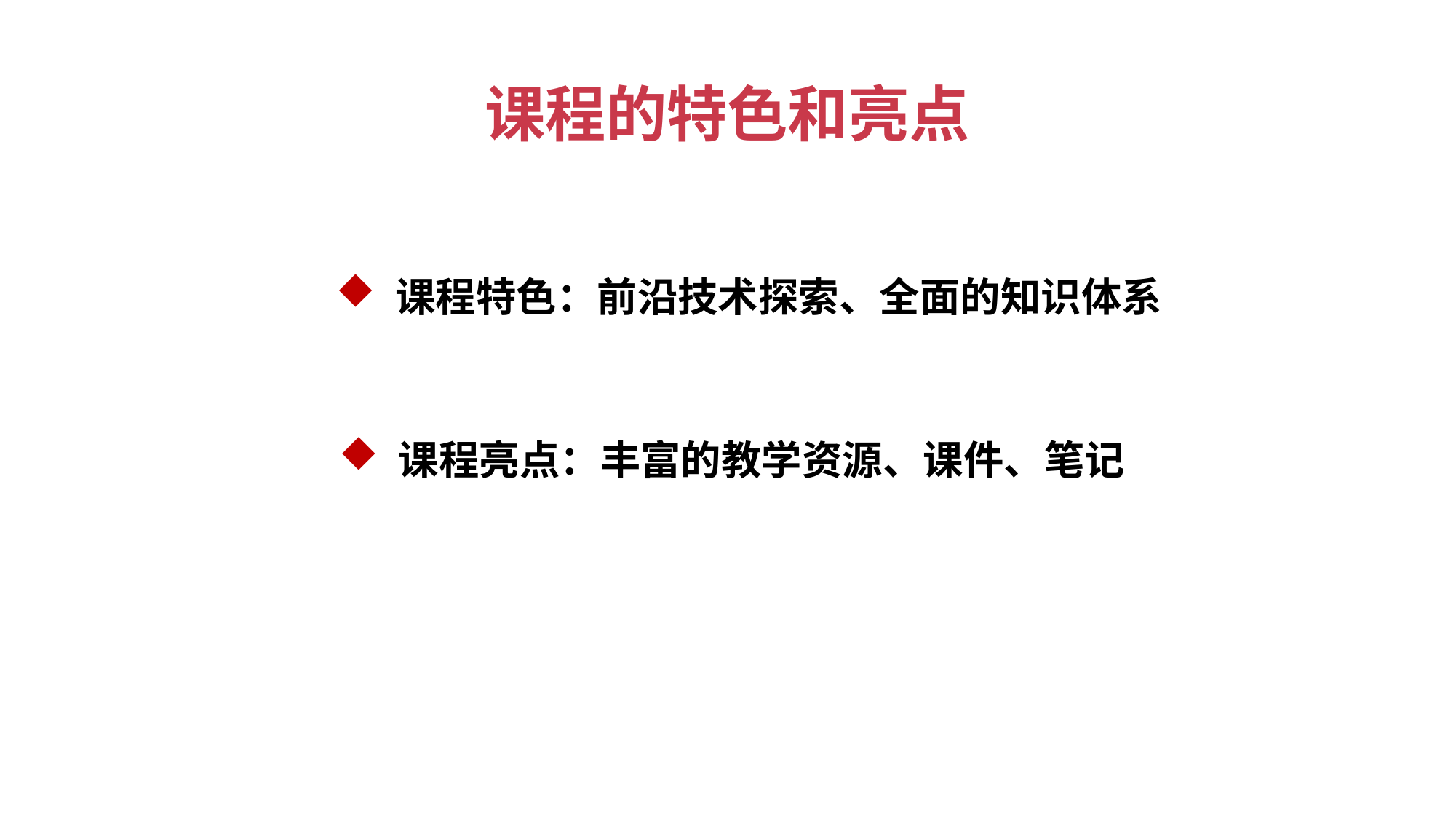

课程的特色和亮点
 课程特色：前沿技术探索、全面的知识体系
 课程亮点：丰富的教学资源、课件、笔记